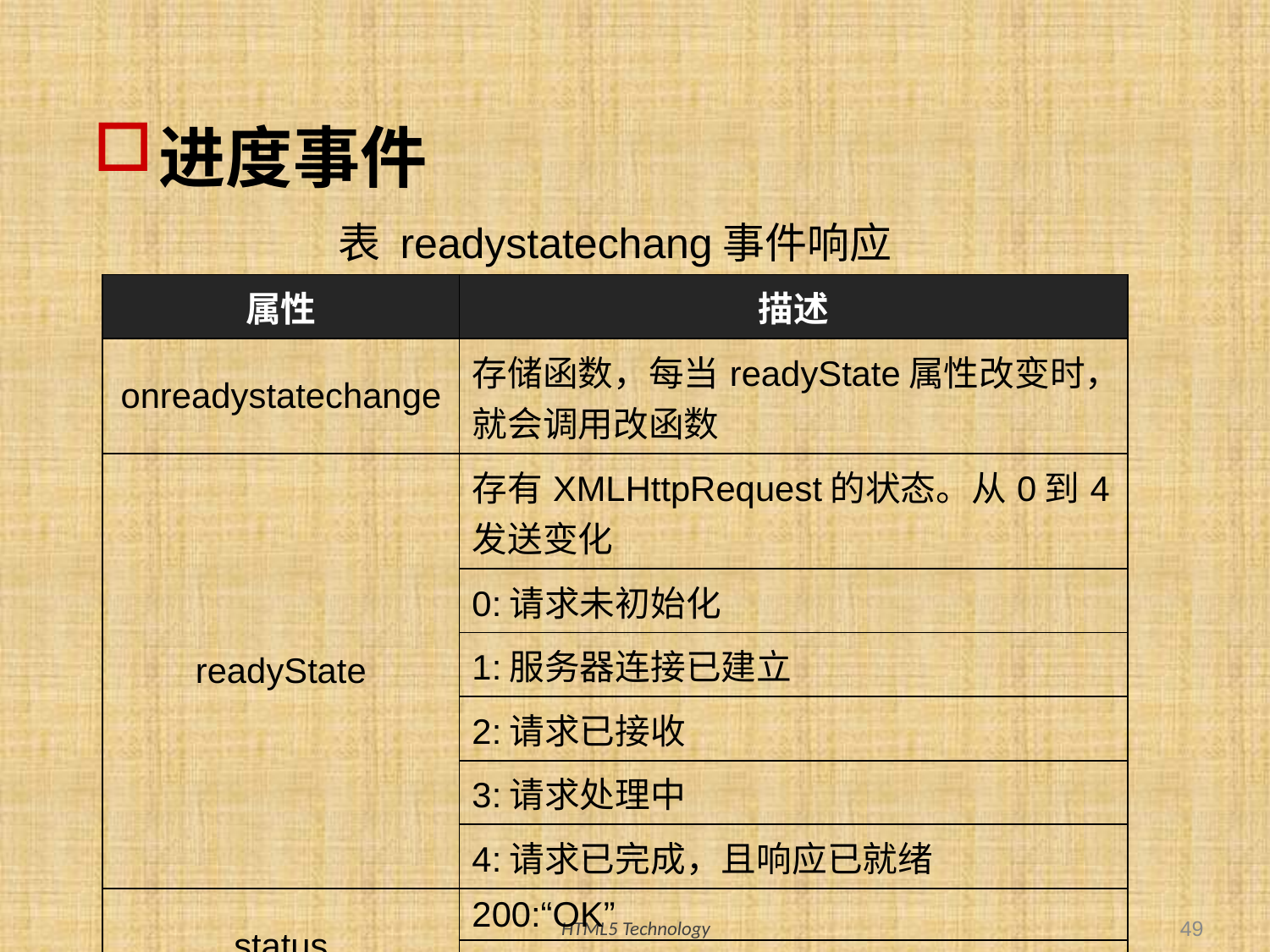

# 进度事件
表 readystatechang事件响应
| 属性 | 描述 |
| --- | --- |
| onreadystatechange | 存储函数，每当readyState属性改变时，就会调用改函数 |
| readyState | 存有XMLHttpRequest的状态。从0到4发送变化 |
|  | 0:请求未初始化 |
|  | 1:服务器连接已建立 |
|  | 2:请求已接收 |
|  | 3:请求处理中 |
|  | 4:请求已完成，且响应已就绪 |
| status | 200:“OK” |
|  | 404:未找到页面 |

49
HTML5 Technology